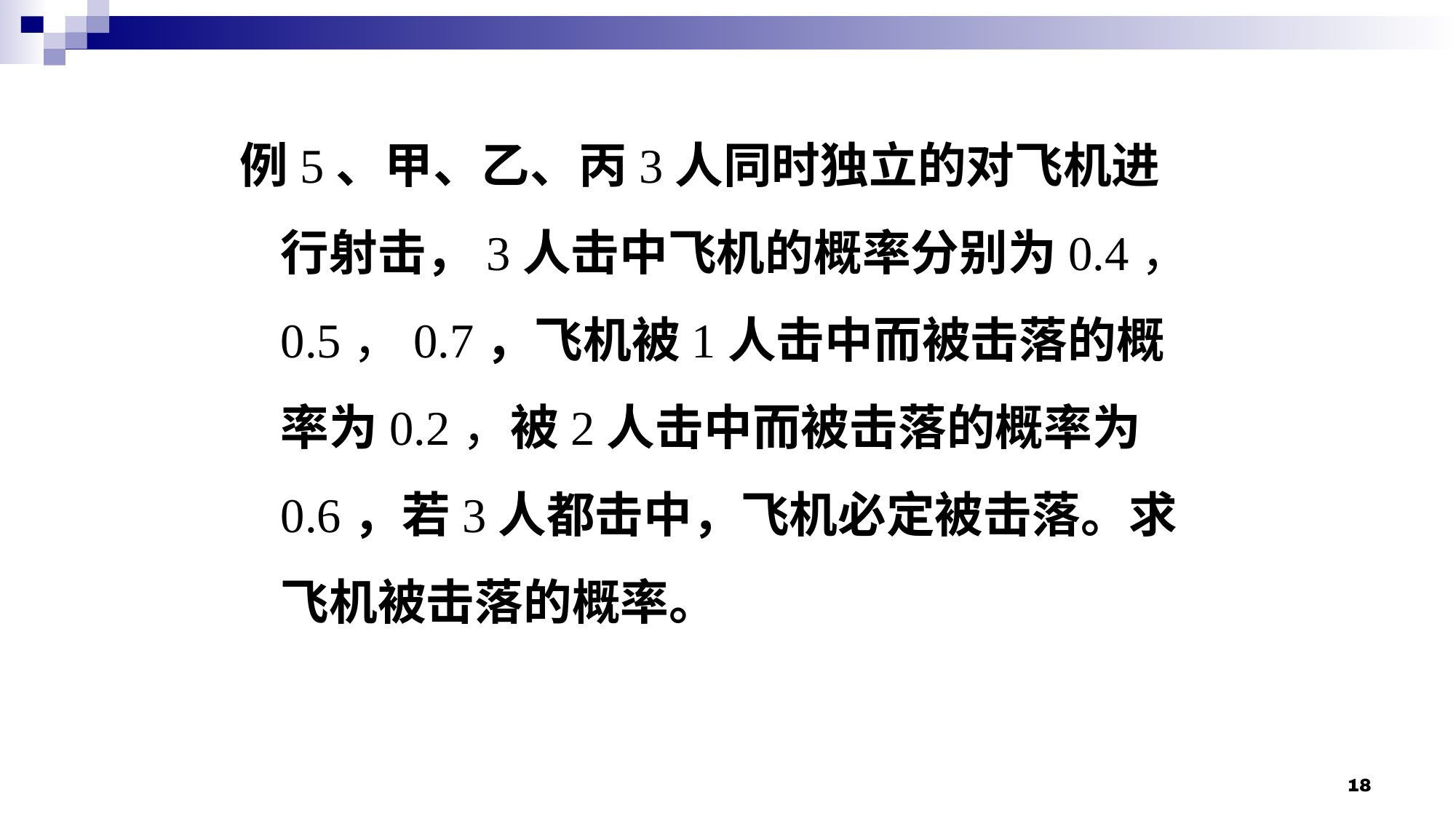

例5、甲、乙、丙3人同时独立的对飞机进行射击，3人击中飞机的概率分别为0.4，0.5，0.7，飞机被1人击中而被击落的概率为0.2，被2人击中而被击落的概率为0.6，若3人都击中，飞机必定被击落。求飞机被击落的概率。
18